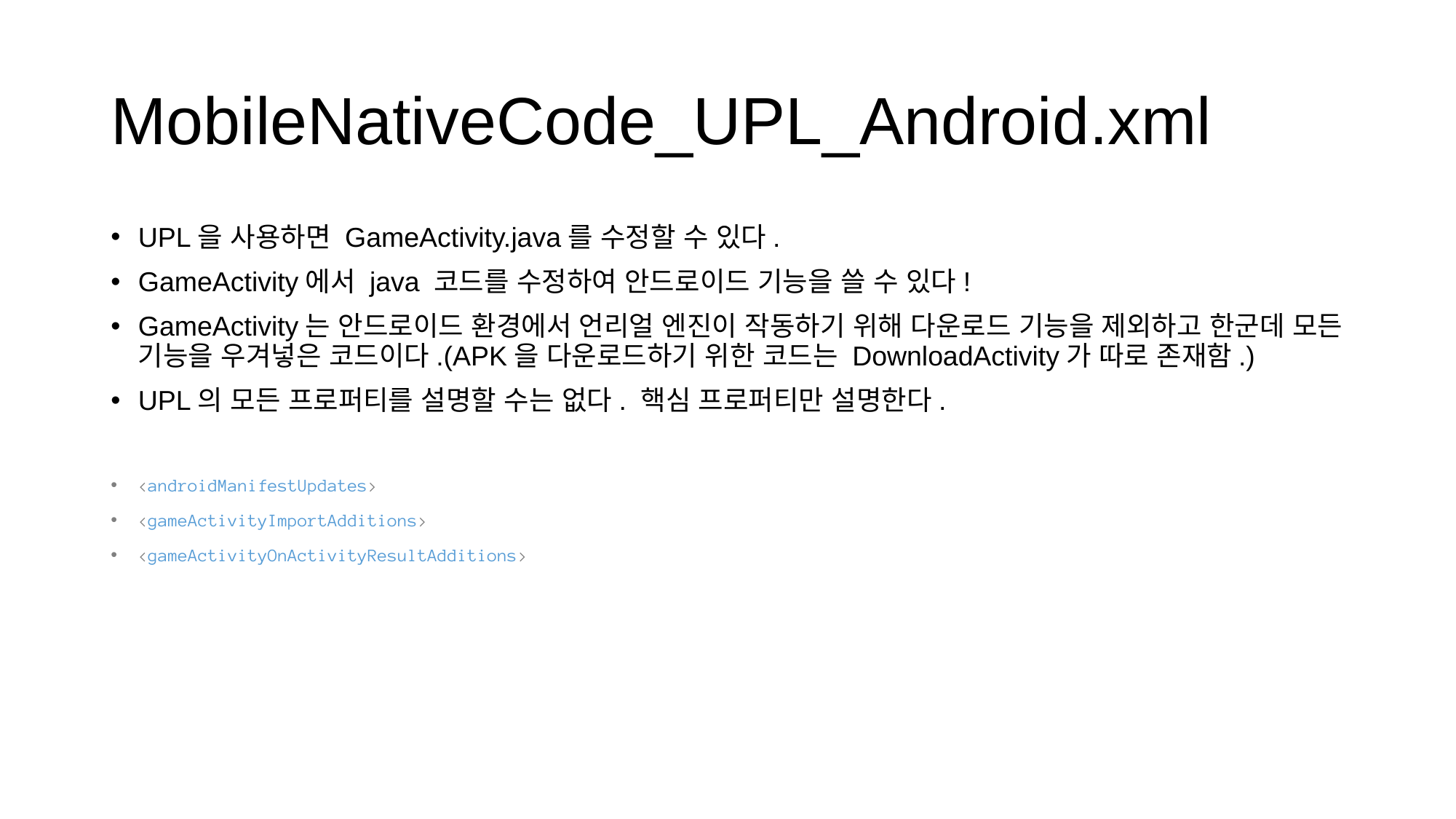

# MobileNativeCode_UPL_Android.xml
UPL을 사용하면 GameActivity.java를 수정할 수 있다.
GameActivity에서 java 코드를 수정하여 안드로이드 기능을 쓸 수 있다!
GameActivity는 안드로이드 환경에서 언리얼 엔진이 작동하기 위해 다운로드 기능을 제외하고 한군데 모든 기능을 우겨넣은 코드이다.(APK을 다운로드하기 위한 코드는 DownloadActivity가 따로 존재함.)
UPL의 모든 프로퍼티를 설명할 수는 없다. 핵심 프로퍼티만 설명한다.

<androidManifestUpdates>
<gameActivityImportAdditions>
<gameActivityOnActivityResultAdditions>